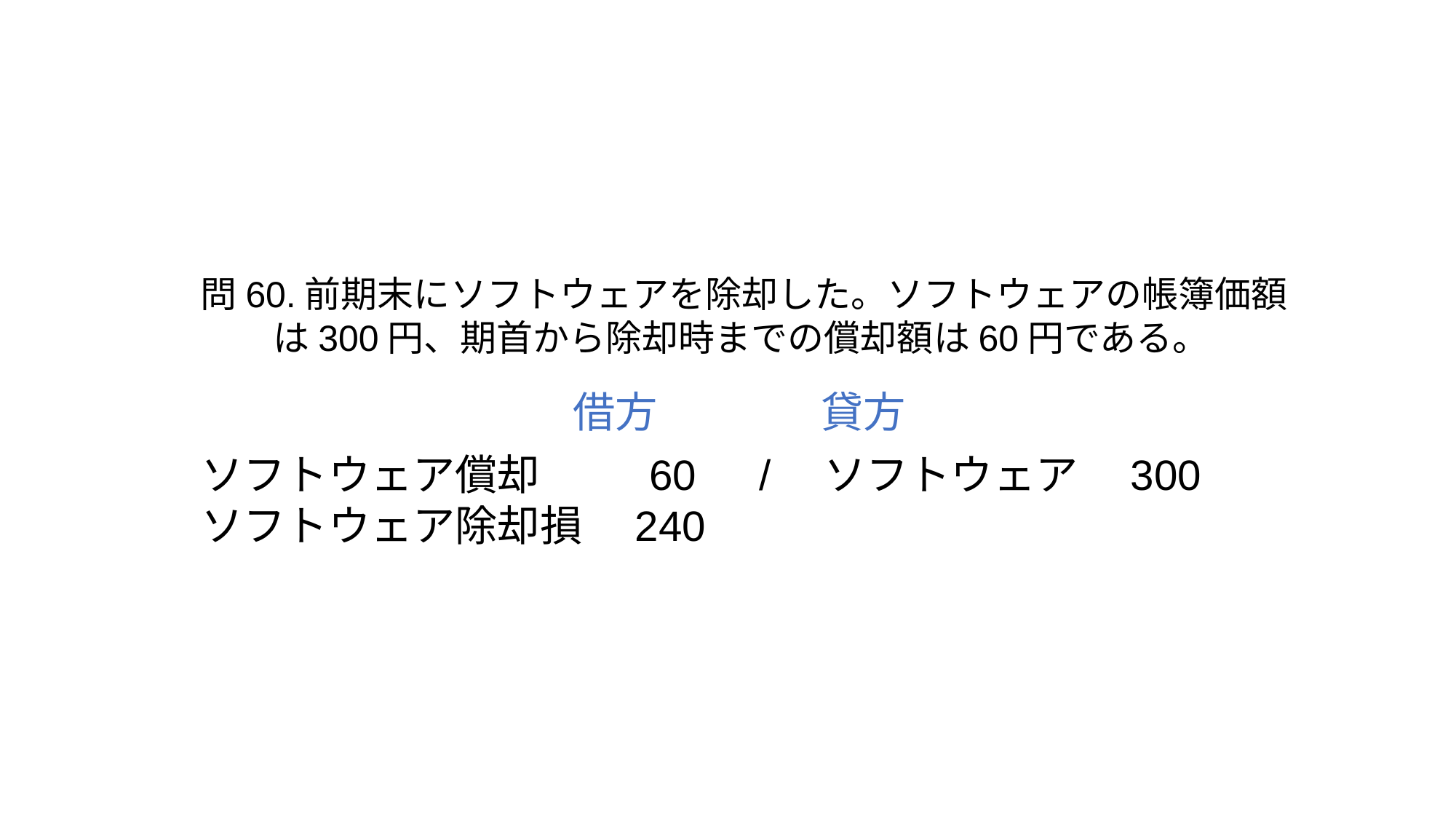

問60.前期末にソフトウェアを除却した。ソフトウェアの帳簿価額
　　は300円、期首から除却時までの償却額は60円である。
借方
貸方
ソフトウェア償却　      60　/　ソフトウェア　300
ソフトウェア除却損　240